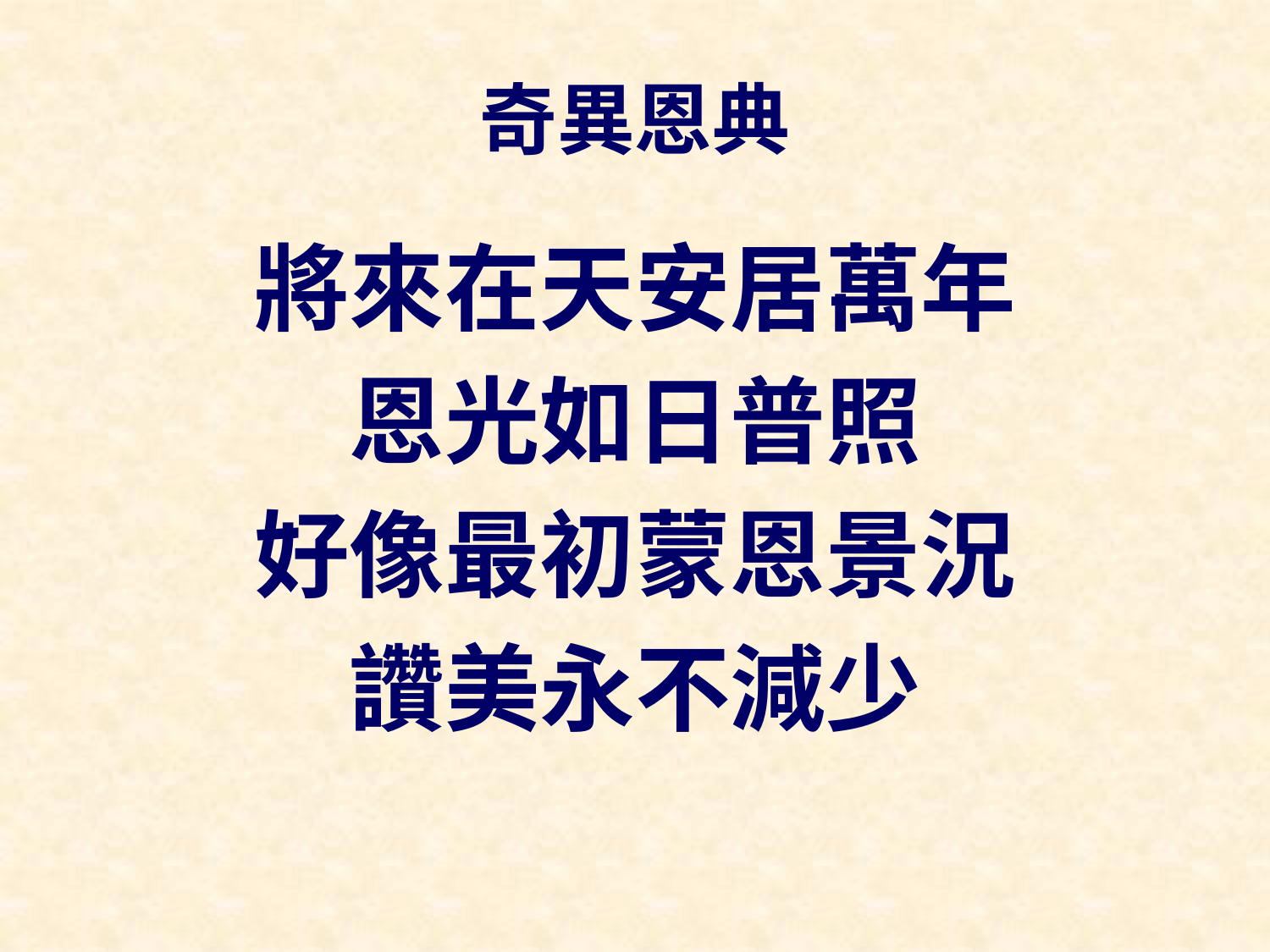

# 奇異恩典
將來在天安居萬年
恩光如日普照
好像最初蒙恩景況
讚美永不減少